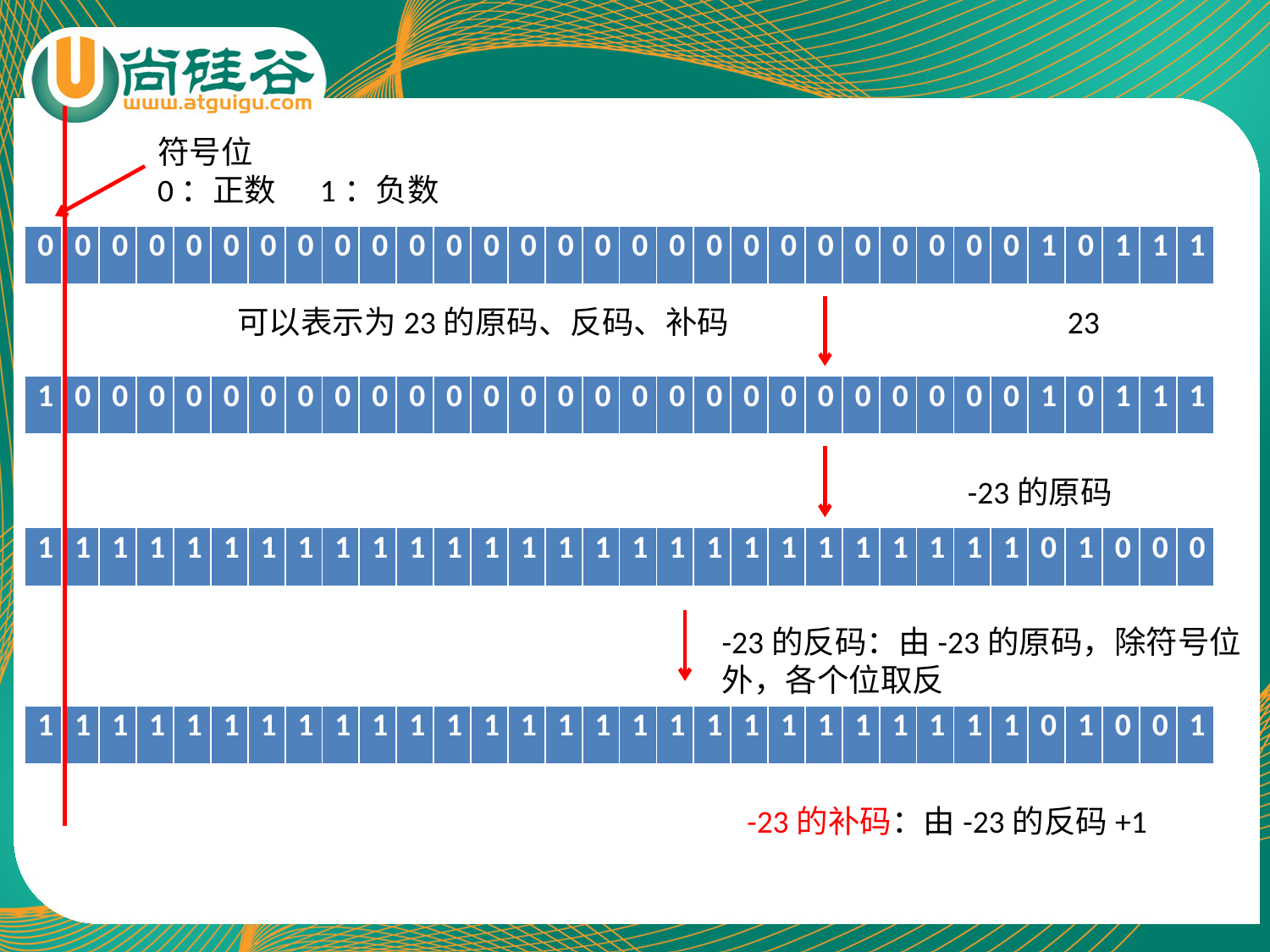

符号位
0：正数     1：负数
| 0 | 0 | 0 | 0 | 0 | 0 | 0 | 0 | 0 | 0 | 0 | 0 | 0 | 0 | 0 | 0 | 0 | 0 | 0 | 0 | 0 | 0 | 0 | 0 | 0 | 0 | 0 | 1 | 0 | 1 | 1 | 1 |
| --- | --- | --- | --- | --- | --- | --- | --- | --- | --- | --- | --- | --- | --- | --- | --- | --- | --- | --- | --- | --- | --- | --- | --- | --- | --- | --- | --- | --- | --- | --- | --- |
可以表示为23的原码、反码、补码
23
| 1 | 0 | 0 | 0 | 0 | 0 | 0 | 0 | 0 | 0 | 0 | 0 | 0 | 0 | 0 | 0 | 0 | 0 | 0 | 0 | 0 | 0 | 0 | 0 | 0 | 0 | 0 | 1 | 0 | 1 | 1 | 1 |
| --- | --- | --- | --- | --- | --- | --- | --- | --- | --- | --- | --- | --- | --- | --- | --- | --- | --- | --- | --- | --- | --- | --- | --- | --- | --- | --- | --- | --- | --- | --- | --- |
-23的原码
| 1 | 1 | 1 | 1 | 1 | 1 | 1 | 1 | 1 | 1 | 1 | 1 | 1 | 1 | 1 | 1 | 1 | 1 | 1 | 1 | 1 | 1 | 1 | 1 | 1 | 1 | 1 | 0 | 1 | 0 | 0 | 0 |
| --- | --- | --- | --- | --- | --- | --- | --- | --- | --- | --- | --- | --- | --- | --- | --- | --- | --- | --- | --- | --- | --- | --- | --- | --- | --- | --- | --- | --- | --- | --- | --- |
-23的反码：由-23的原码，除符号位外，各个位取反
| 1 | 1 | 1 | 1 | 1 | 1 | 1 | 1 | 1 | 1 | 1 | 1 | 1 | 1 | 1 | 1 | 1 | 1 | 1 | 1 | 1 | 1 | 1 | 1 | 1 | 1 | 1 | 0 | 1 | 0 | 0 | 1 |
| --- | --- | --- | --- | --- | --- | --- | --- | --- | --- | --- | --- | --- | --- | --- | --- | --- | --- | --- | --- | --- | --- | --- | --- | --- | --- | --- | --- | --- | --- | --- | --- |
-23的补码：由-23的反码+1